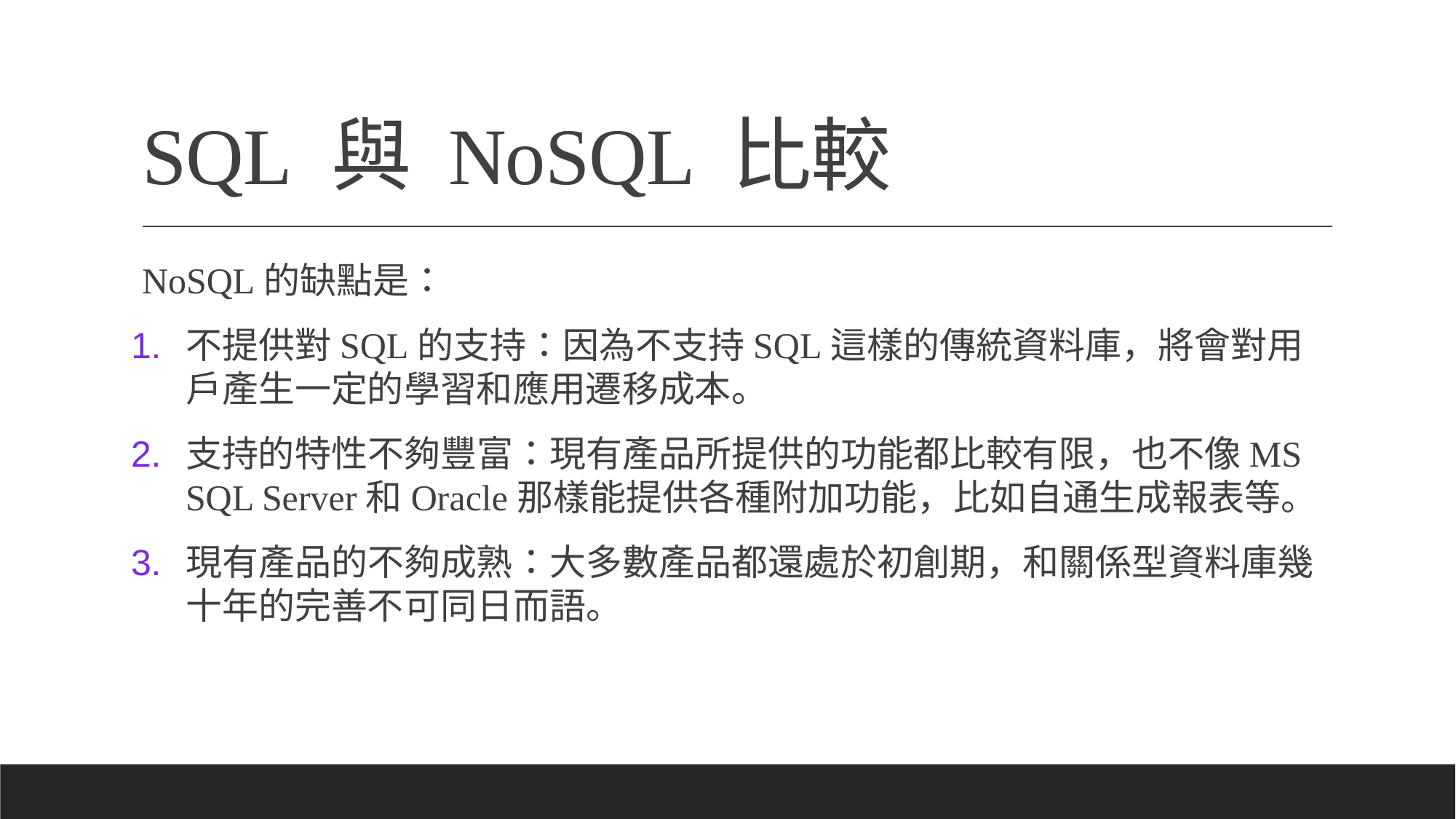

# SQL 與 NoSQL 比較
NoSQL的缺點是：
不提供對SQL的支持：因為不支持SQL這樣的傳統資料庫，將會對用戶產生一定的學習和應用遷移成本。
支持的特性不夠豐富：現有產品所提供的功能都比較有限，也不像MS SQL Server和Oracle那樣能提供各種附加功能，比如自通生成報表等。
現有產品的不夠成熟：大多數產品都還處於初創期，和關係型資料庫幾十年的完善不可同日而語。